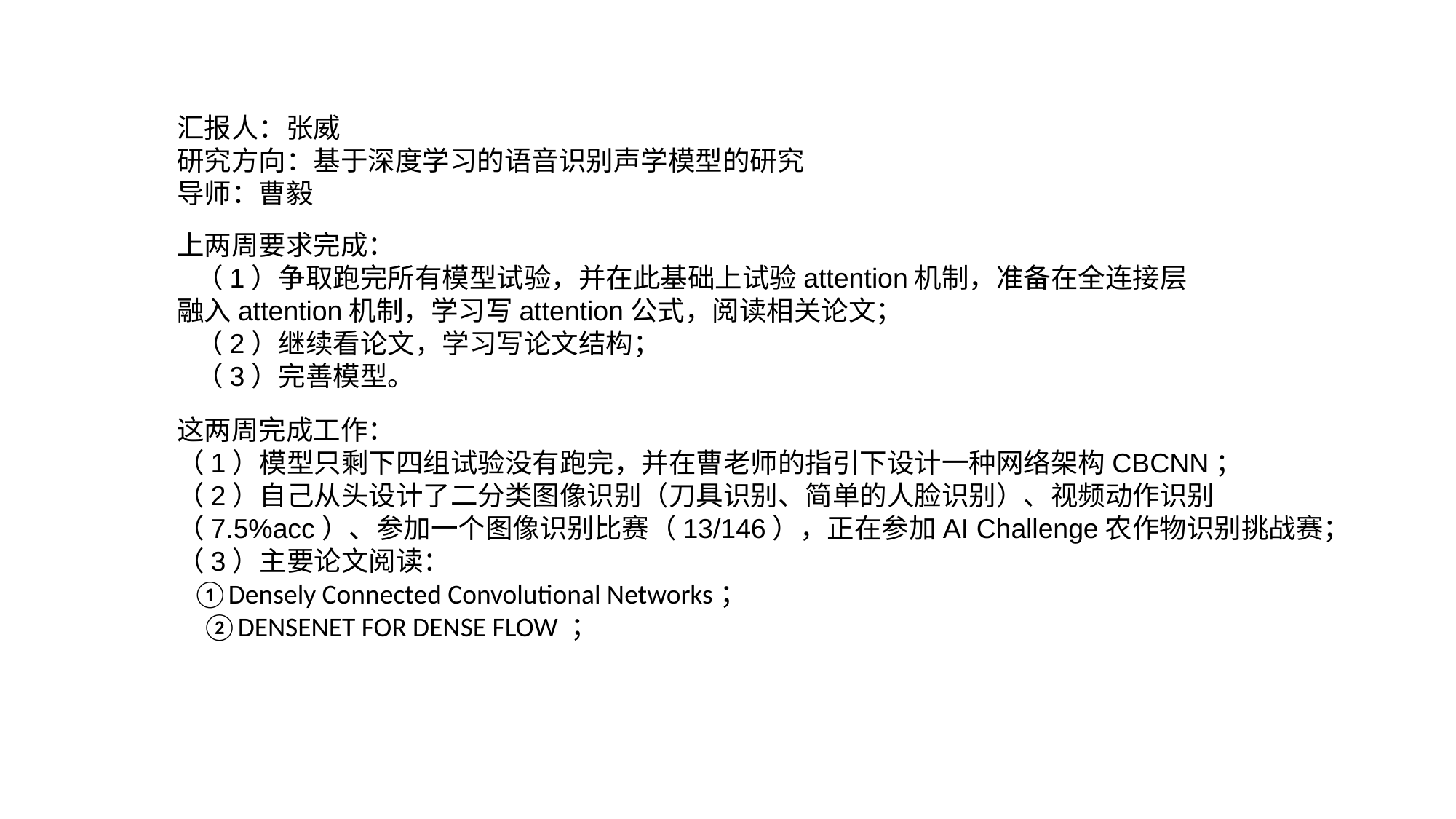

汇报人：张威
研究方向：基于深度学习的语音识别声学模型的研究
导师：曹毅
上两周要求完成：
  （1）争取跑完所有模型试验，并在此基础上试验attention机制，准备在全连接层融入attention机制，学习写attention公式，阅读相关论文；
  （2）继续看论文，学习写论文结构；
  （3）完善模型。
这两周完成工作：
（1）模型只剩下四组试验没有跑完，并在曹老师的指引下设计一种网络架构CBCNN；
（2）自己从头设计了二分类图像识别（刀具识别、简单的人脸识别）、视频动作识别（7.5%acc）、参加一个图像识别比赛（13/146），正在参加AI Challenge农作物识别挑战赛；
（3）主要论文阅读：
  ①Densely Connected Convolutional Networks；
    ②DENSENET FOR DENSE FLOW ；